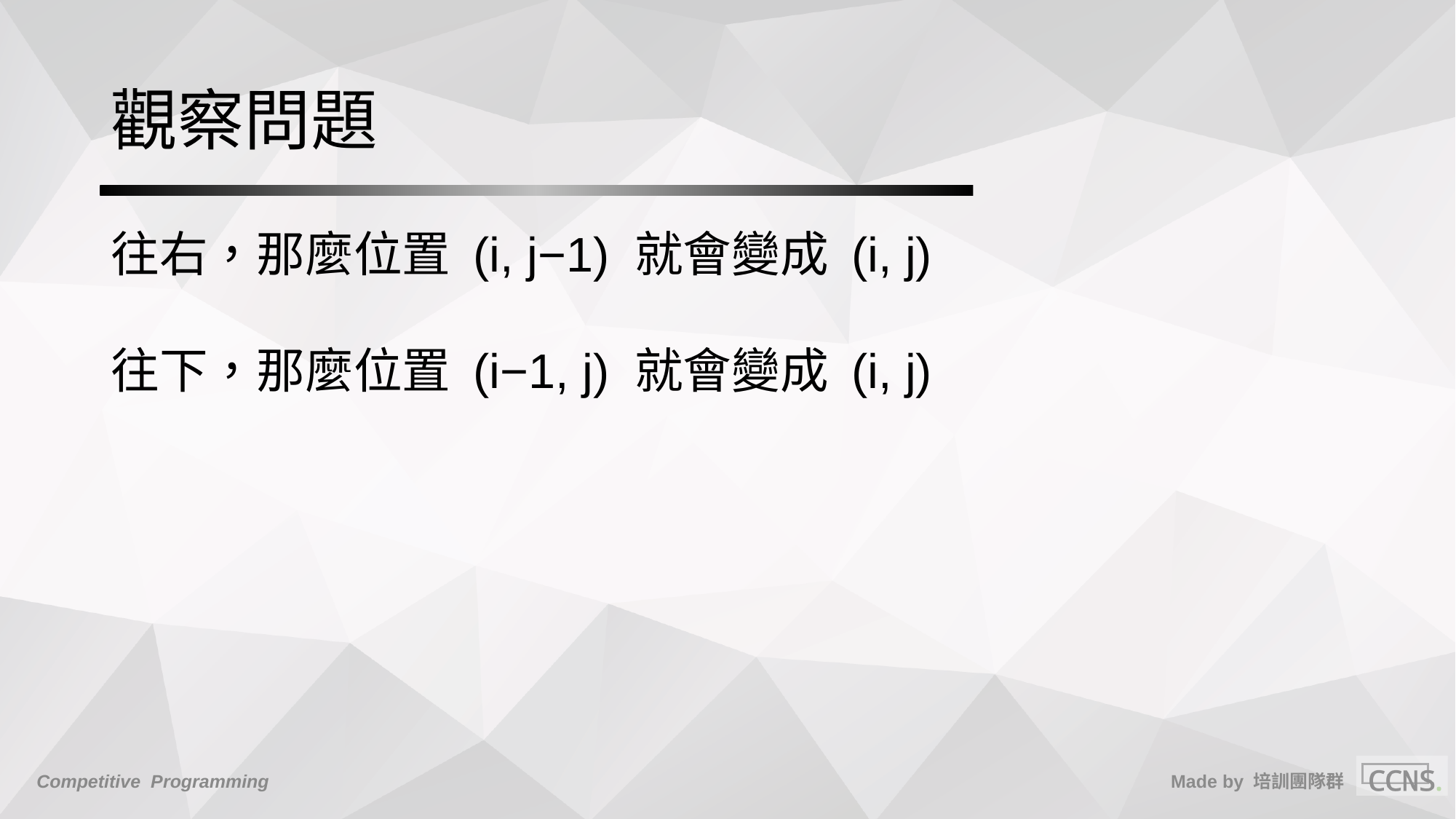

# 觀察問題
往右，那麼位置 (i, j−1) 就會變成 (i, j)

往下，那麼位置 (i−1, j) 就會變成 (i, j)